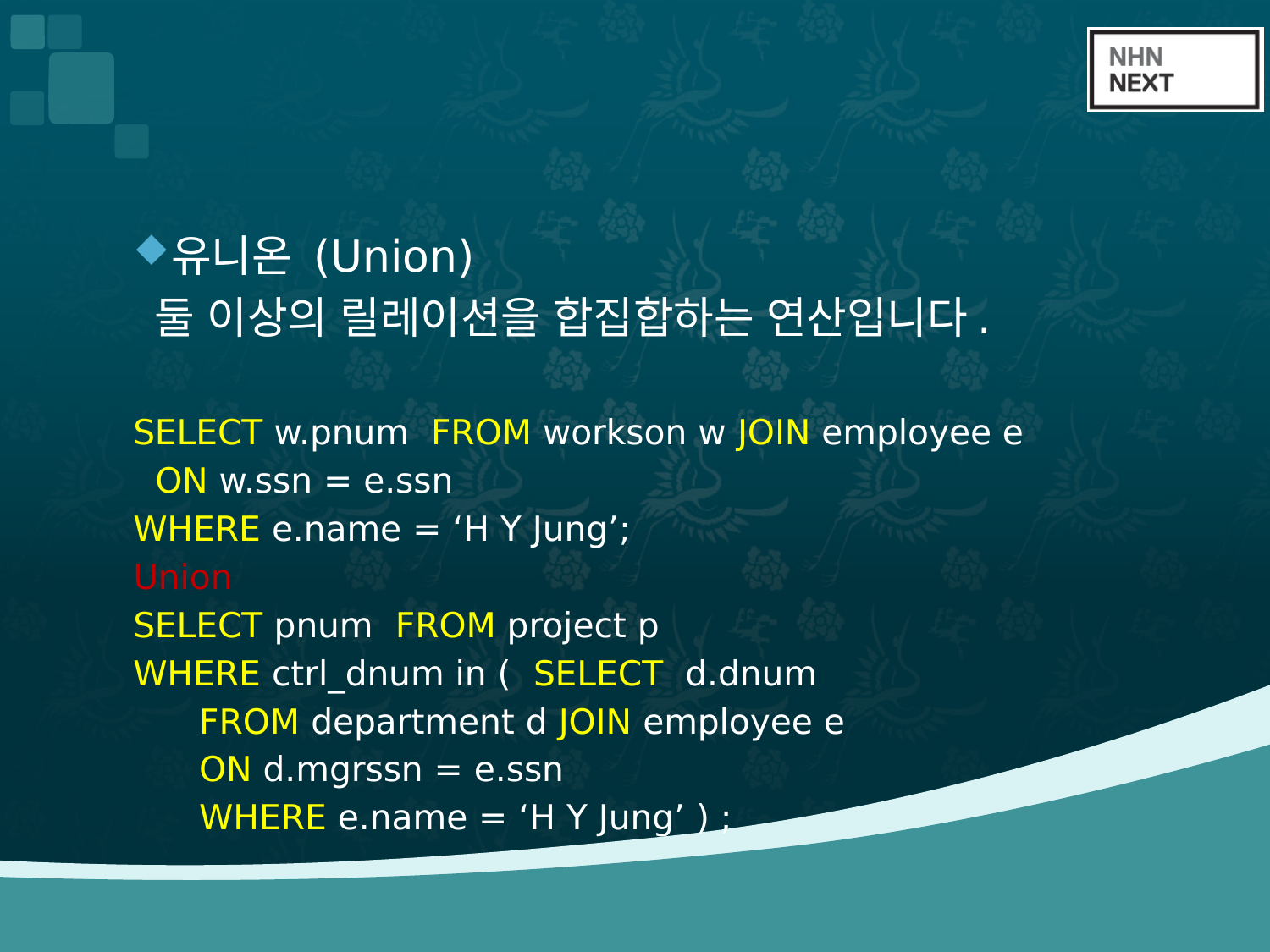

#
유니온 (Union)
 둘 이상의 릴레이션을 합집합하는 연산입니다.

SELECT w.pnum  FROM workson w JOIN employee e
  ON w.ssn = e.ssn
WHERE e.name = ‘H Y Jung’;
Union
SELECT pnum  FROM project p
WHERE ctrl_dnum in (  SELECT  d.dnum
      FROM department d JOIN employee e
      ON d.mgrssn = e.ssn
      WHERE e.name = ‘H Y Jung’ ) ;